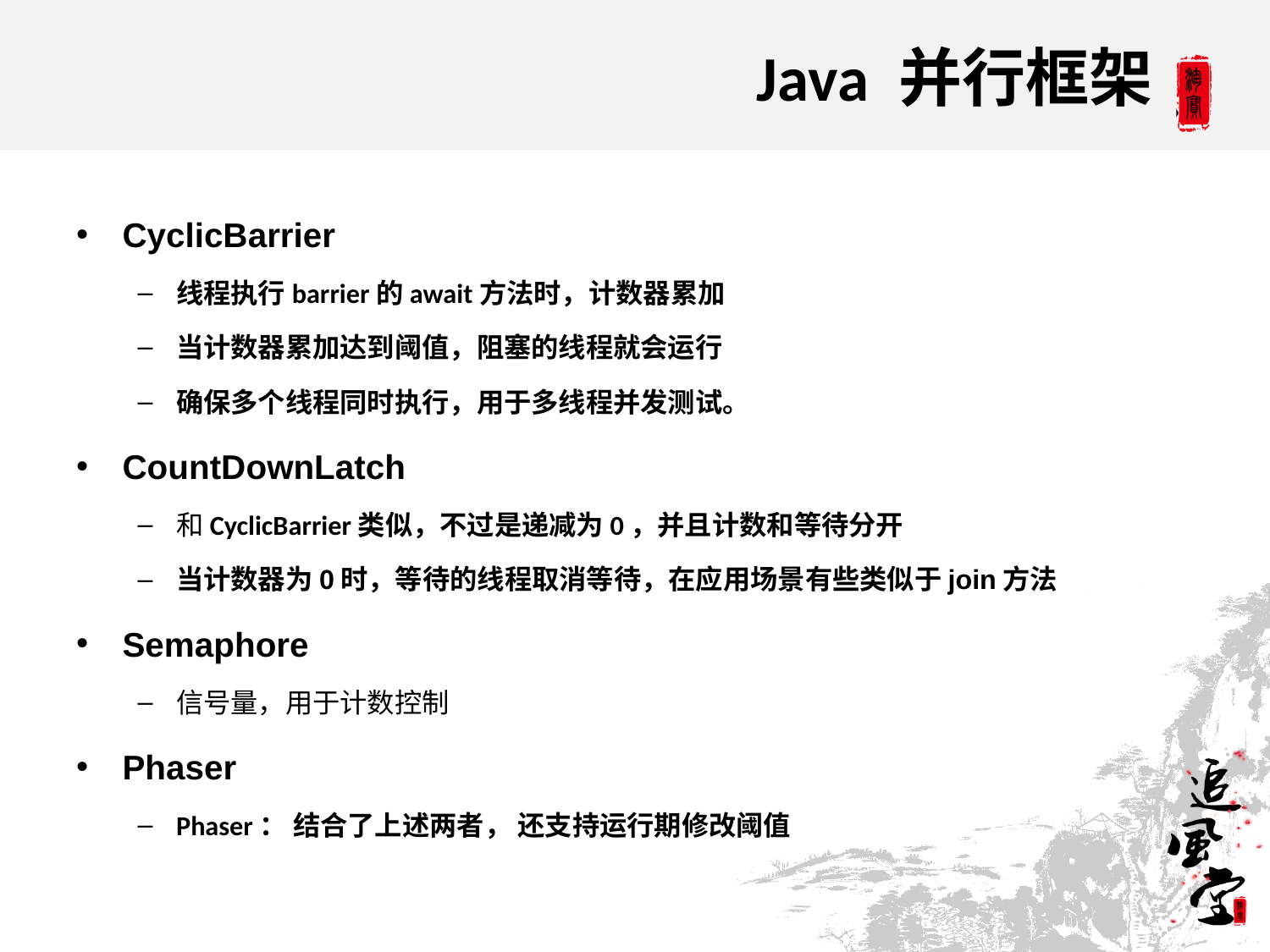

# Java 并行框架
CyclicBarrier
线程执行barrier的await方法时，计数器累加
当计数器累加达到阈值，阻塞的线程就会运行
确保多个线程同时执行，用于多线程并发测试。
CountDownLatch
和CyclicBarrier类似，不过是递减为0，并且计数和等待分开
当计数器为0时，等待的线程取消等待，在应用场景有些类似于join方法
Semaphore
信号量，用于计数控制
Phaser
Phaser： 结合了上述两者， 还支持运行期修改阈值